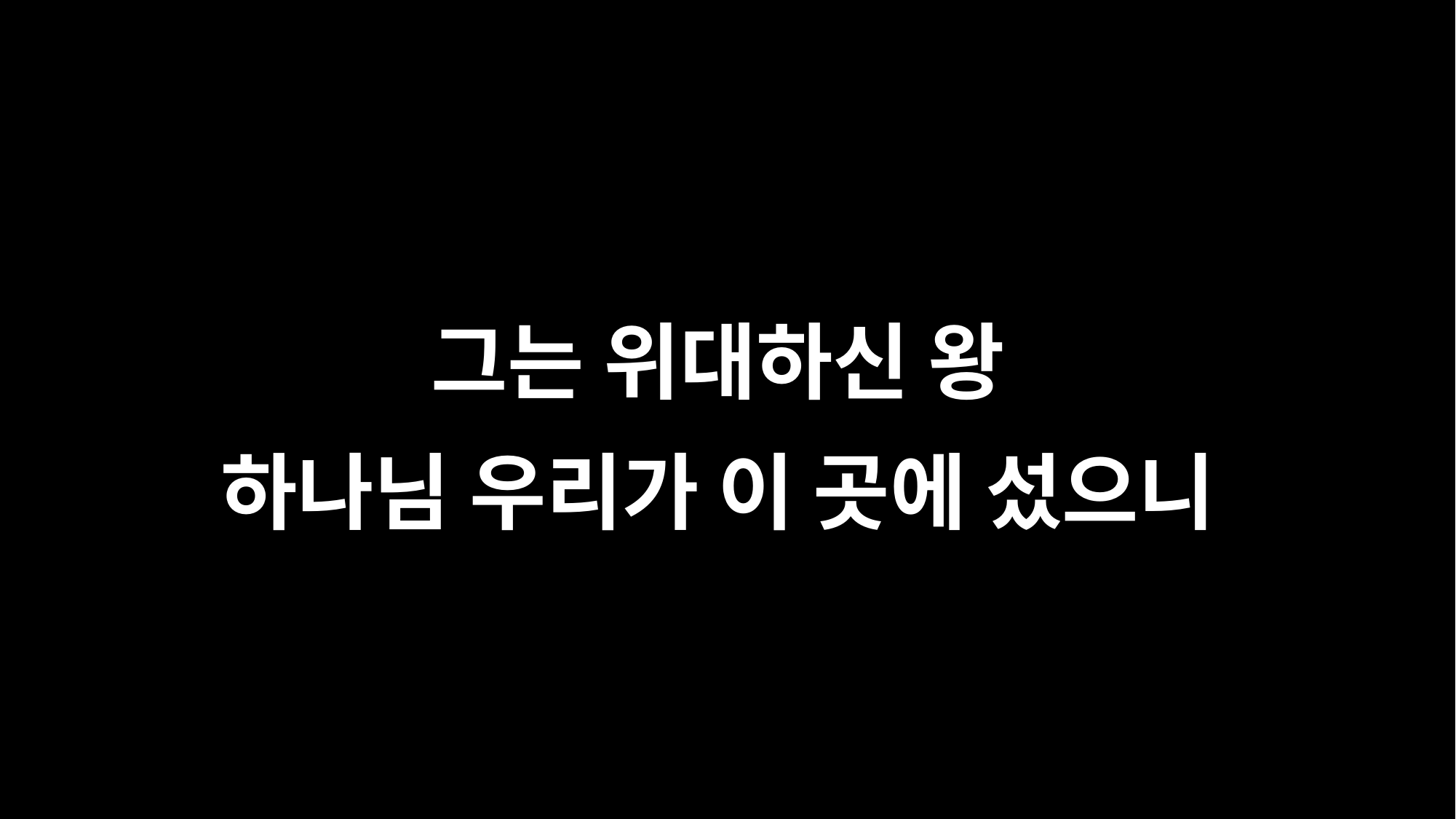

그는 위대하신 왕
하나님 우리가 이 곳에 섰으니